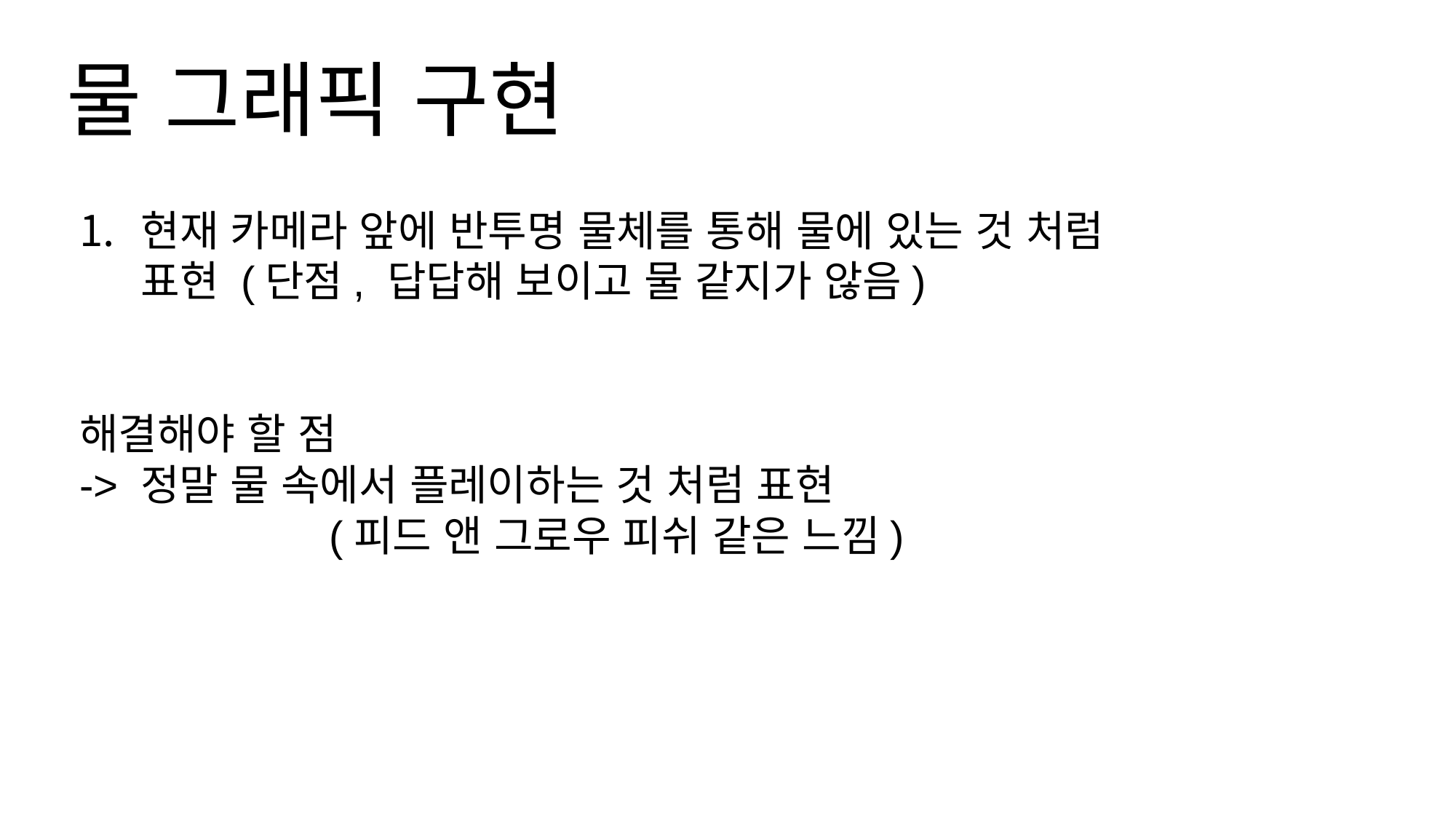

물 그래픽 구현
현재 카메라 앞에 반투명 물체를 통해 물에 있는 것 처럼 표현 (단점, 답답해 보이고 물 같지가 않음)

해결해야 할 점
-> 정말 물 속에서 플레이하는 것 처럼 표현
(피드 앤 그로우 피쉬 같은 느낌)